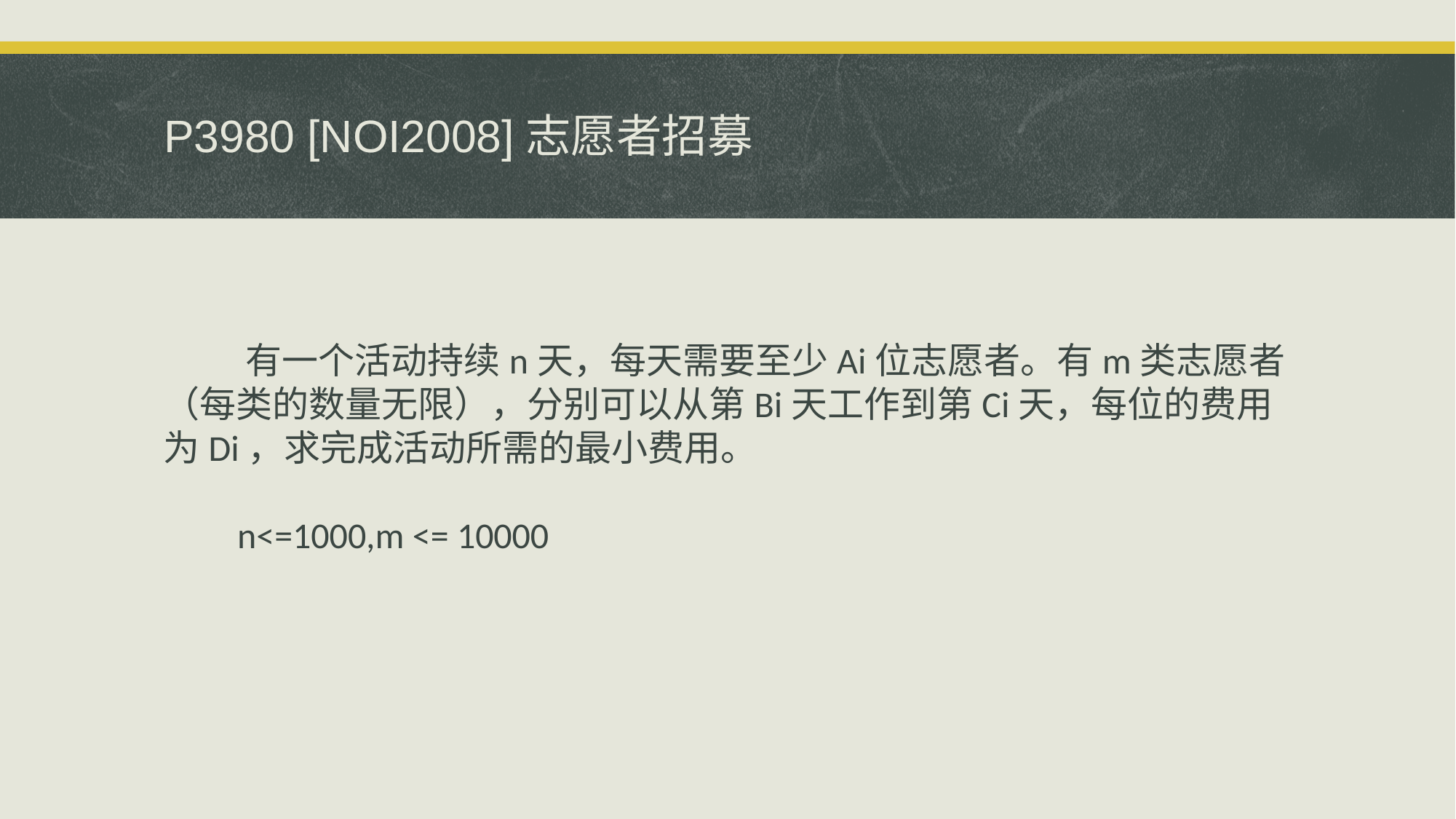

# P3980 [NOI2008]志愿者招募
         有一个活动持续n天，每天需要至少Ai位志愿者。有m类志愿者（每类的数量无限），分别可以从第Bi天工作到第Ci天，每位的费用为Di，求完成活动所需的最小费用。

         n<=1000,m <= 10000